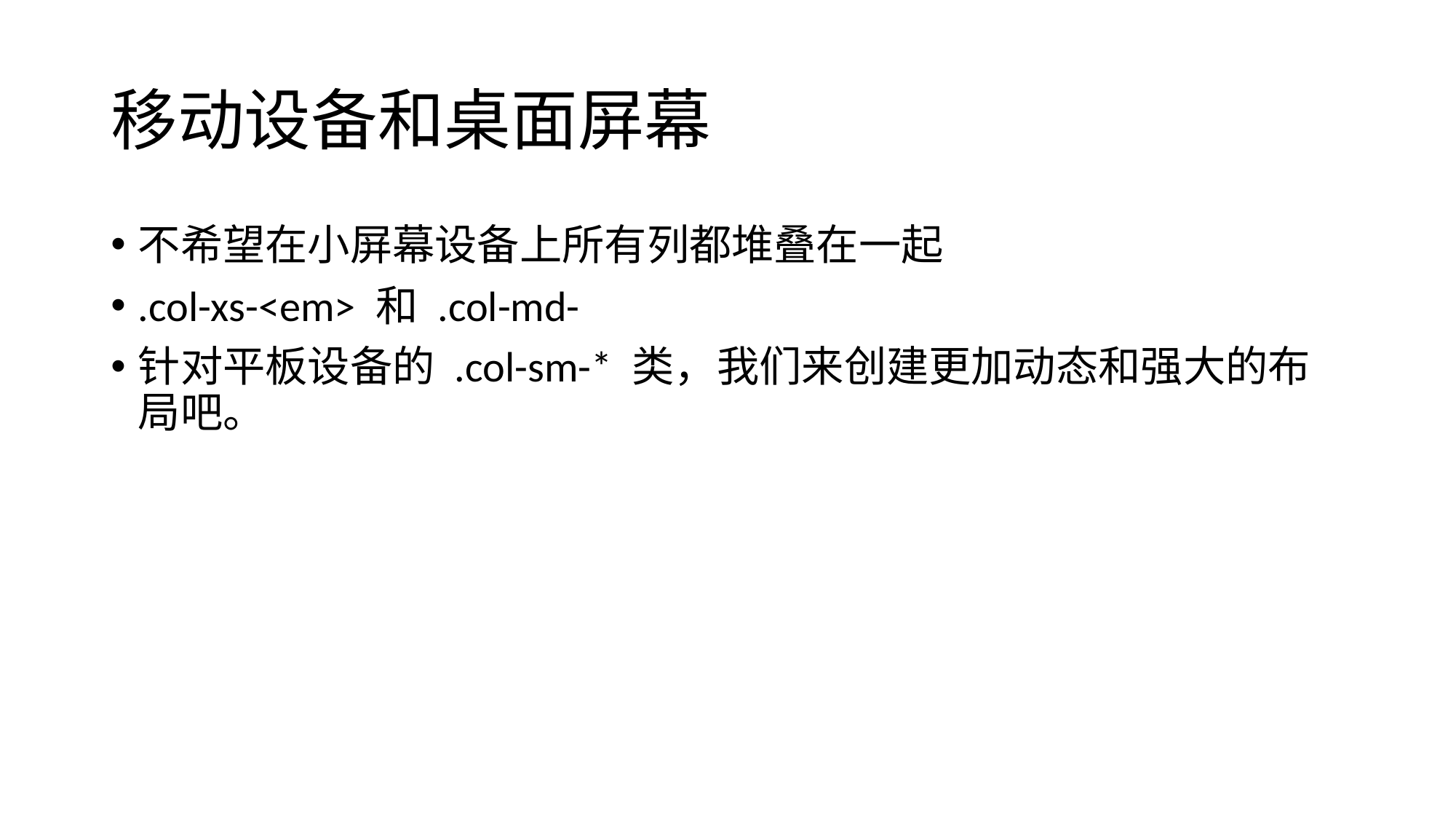

# 移动设备和桌面屏幕
不希望在小屏幕设备上所有列都堆叠在一起
.col-xs-<em> 和 .col-md-
针对平板设备的 .col-sm-* 类，我们来创建更加动态和强大的布局吧。